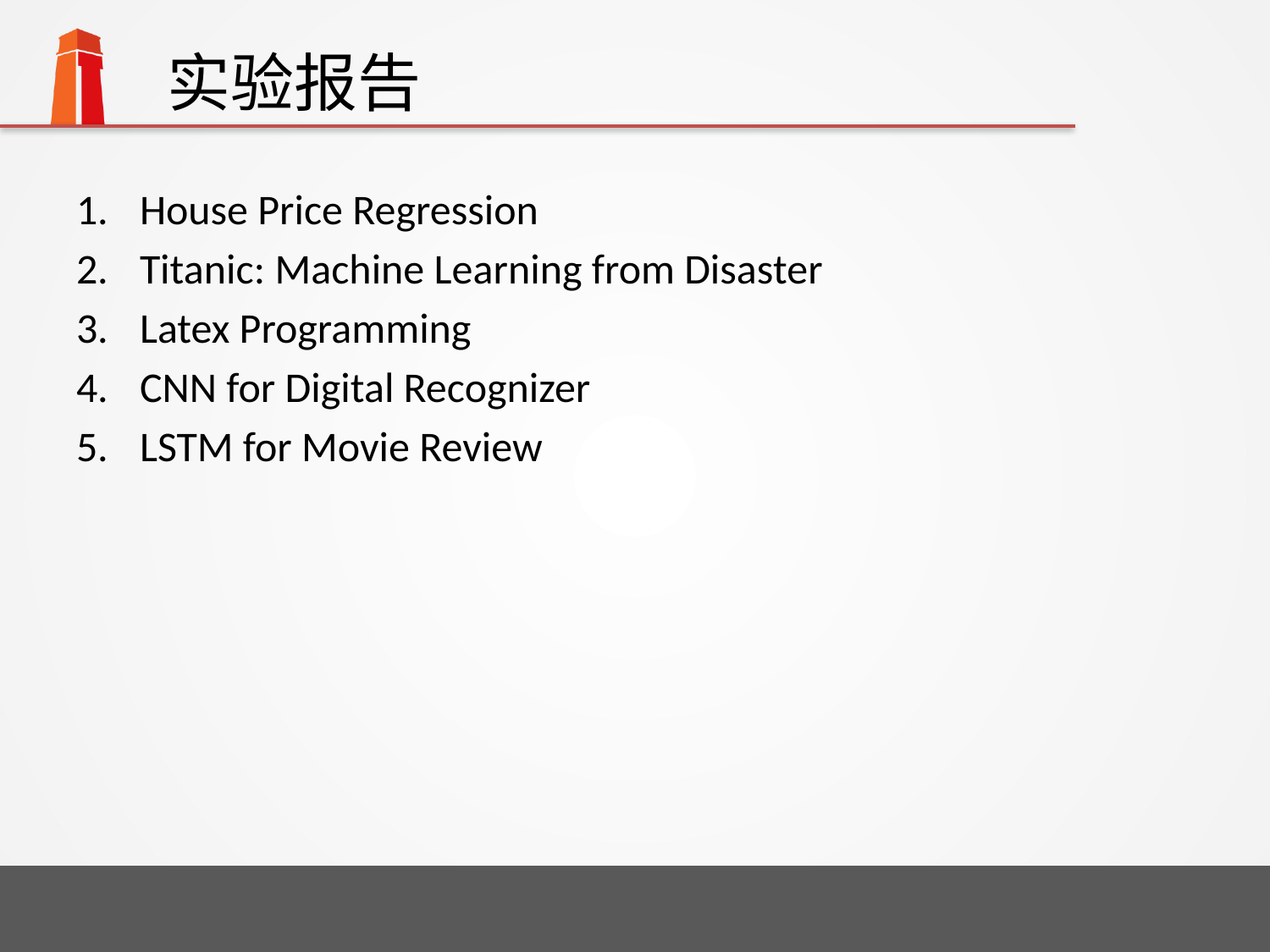

# 实验报告
House Price Regression
Titanic: Machine Learning from Disaster
Latex Programming
CNN for Digital Recognizer
LSTM for Movie Review